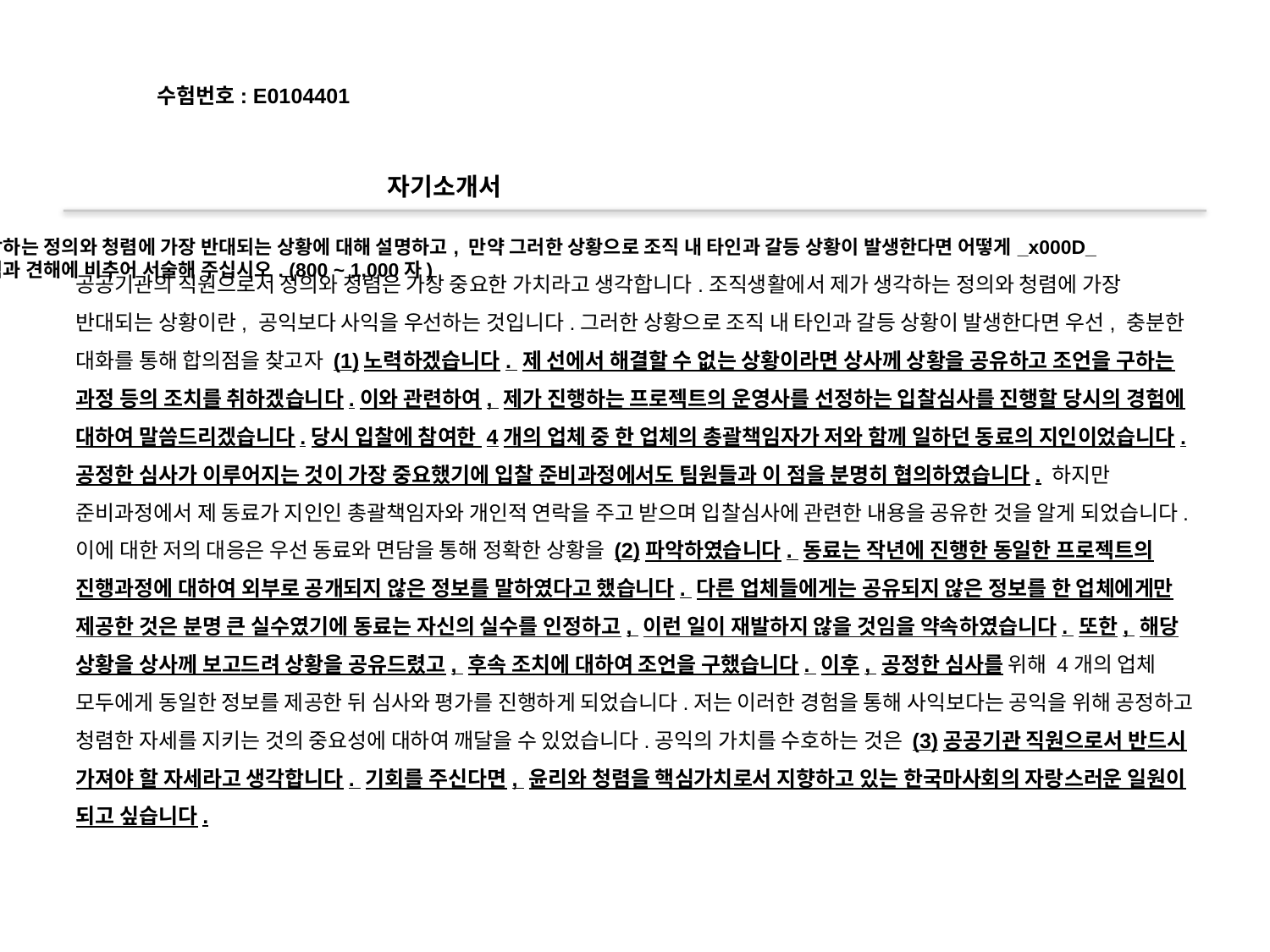

수험번호: E0104401
#

자기소개서

조직 생활에서 본인이 생각하는 정의와 청렴에 가장 반대되는 상황에 대해 설명하고, 만약 그러한 상황으로 조직 내 타인과 갈등 상황이 발생한다면 어떻게_x000D_
대처할 것인지 본인의 경험과 견해에 비추어 서술해 주십시오. (800 ~ 1,000자)

공공기관의 직원으로서 정의와 청렴은 가장 중요한 가치라고 생각합니다.조직생활에서 제가 생각하는 정의와 청렴에 가장 반대되는 상황이란, 공익보다 사익을 우선하는 것입니다.그러한 상황으로 조직 내 타인과 갈등 상황이 발생한다면 우선, 충분한 대화를 통해 합의점을 찾고자 (1)노력하겠습니다. 제 선에서 해결할 수 없는 상황이라면 상사께 상황을 공유하고 조언을 구하는 과정 등의 조치를 취하겠습니다.이와 관련하여, 제가 진행하는 프로젝트의 운영사를 선정하는 입찰심사를 진행할 당시의 경험에 대하여 말씀드리겠습니다.당시 입찰에 참여한 4개의 업체 중 한 업체의 총괄책임자가 저와 함께 일하던 동료의 지인이었습니다. 공정한 심사가 이루어지는 것이 가장 중요했기에 입찰 준비과정에서도 팀원들과 이 점을 분명히 협의하였습니다. 하지만 준비과정에서 제 동료가 지인인 총괄책임자와 개인적 연락을 주고 받으며 입찰심사에 관련한 내용을 공유한 것을 알게 되었습니다.이에 대한 저의 대응은 우선 동료와 면담을 통해 정확한 상황을 (2)파악하였습니다. 동료는 작년에 진행한 동일한 프로젝트의 진행과정에 대하여 외부로 공개되지 않은 정보를 말하였다고 했습니다. 다른 업체들에게는 공유되지 않은 정보를 한 업체에게만 제공한 것은 분명 큰 실수였기에 동료는 자신의 실수를 인정하고, 이런 일이 재발하지 않을 것임을 약속하였습니다. 또한, 해당 상황을 상사께 보고드려 상황을 공유드렸고, 후속 조치에 대하여 조언을 구했습니다. 이후, 공정한 심사를 위해 4개의 업체 모두에게 동일한 정보를 제공한 뒤 심사와 평가를 진행하게 되었습니다.저는 이러한 경험을 통해 사익보다는 공익을 위해 공정하고 청렴한 자세를 지키는 것의 중요성에 대하여 깨달을 수 있었습니다.공익의 가치를 수호하는 것은 (3)공공기관 직원으로서 반드시 가져야 할 자세라고 생각합니다. 기회를 주신다면, 윤리와 청렴을 핵심가치로서 지향하고 있는 한국마사회의 자랑스러운 일원이 되고 싶습니다.

자기소개서 기반 면접 질문 제안

(1) 입찰 심사 시 동료의 비공개 정보 공유 사실을 알게 되었을 때, 이를 처리하는 데 있어 가장 도전적이었던 점은 무엇이었나요?
(2) 공정한 심사를 보장하기 위해 어떤 구체적인 절차를 마련하셨나요?
(3) 한국마사회에서 정의와 청렴을 실천하기 위해 구상하고 있는 구체적인 방안이 있습니까?